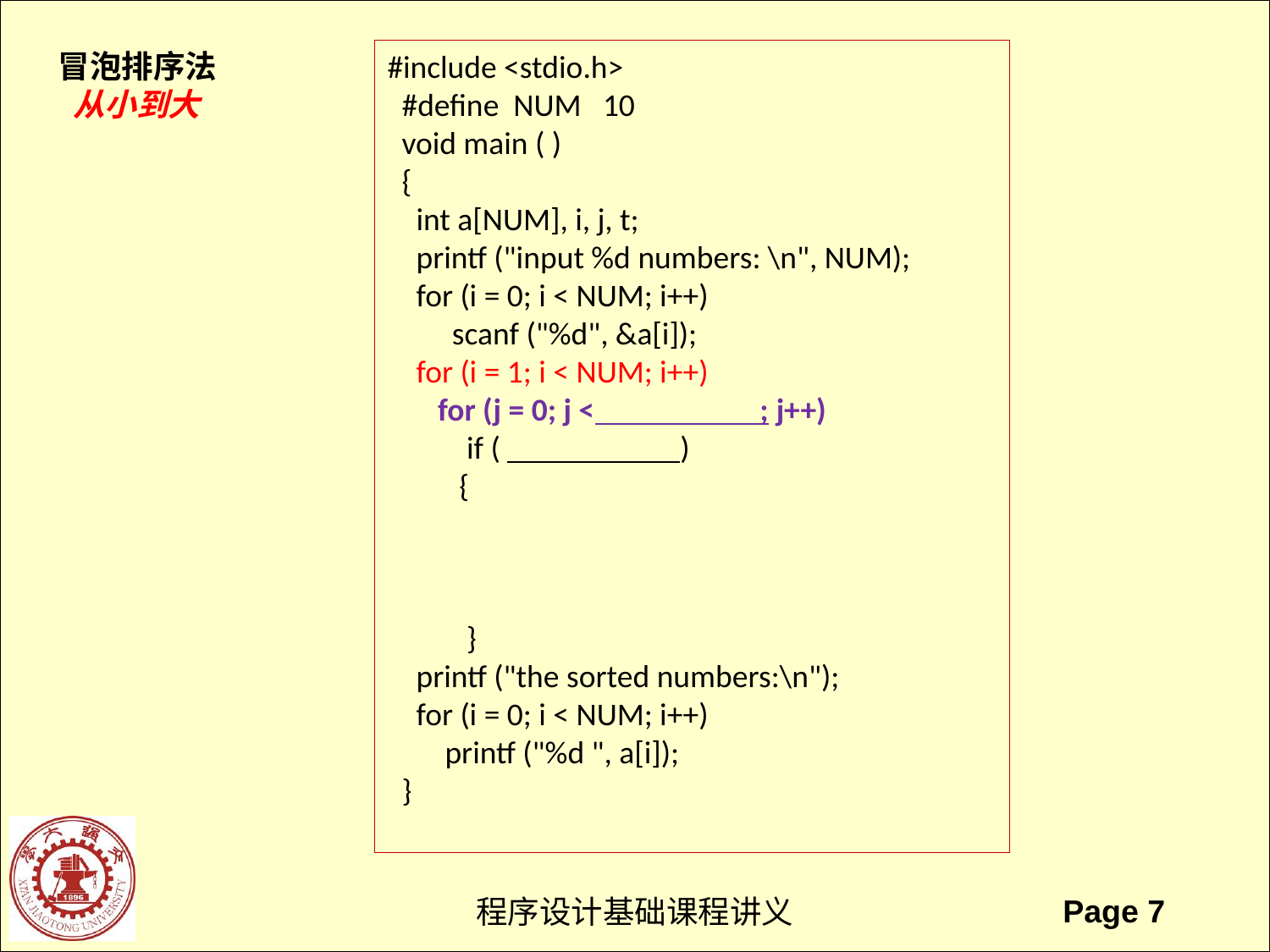

#include <stdio.h>
  #define  NUM   10
  void main ( )
  {
    int a[NUM], i, j, t;
    printf ("input %d numbers: \n", NUM);
    for (i = 0; i < NUM; i++)
         scanf ("%d", &a[i]);
    for (i = 1; i < NUM; i++)
       for (j = 0; j <                       ; j++)
           if (                         )
          {

           }
    printf ("the sorted numbers:\n");
    for (i = 0; i < NUM; i++)
        printf ("%d ", a[i]);
  }

冒泡排序法
 从小到大
 t = a[j];
a[j] = a[j+1];
a[j+1] = t;
NUM - i
a[j] > a[j+1]